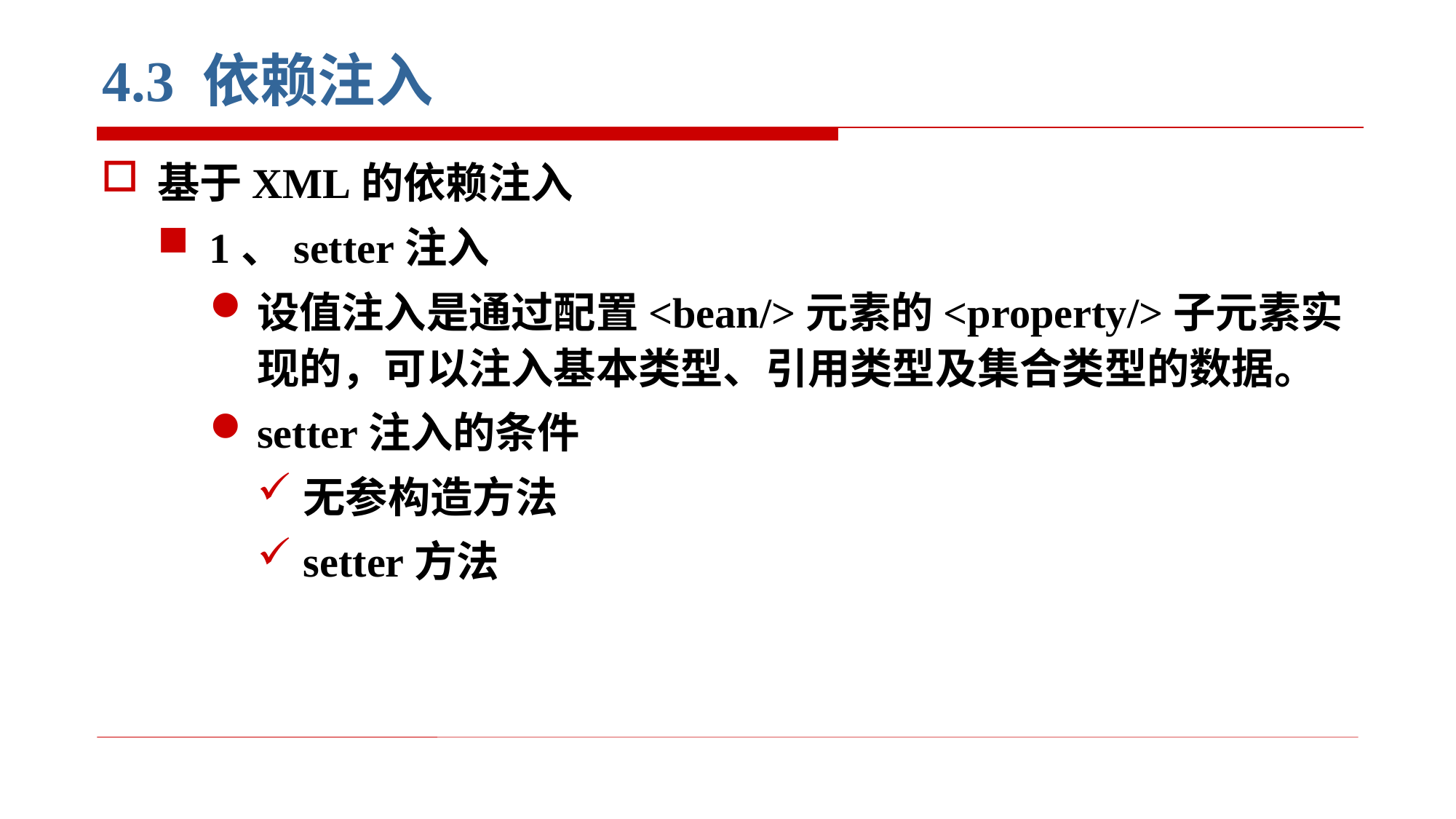

# 4.3 依赖注入
基于XML的依赖注入
1、setter注入
设值注入是通过配置<bean/>元素的<property/>子元素实现的，可以注入基本类型、引用类型及集合类型的数据。
setter注入的条件
无参构造方法
setter方法
19